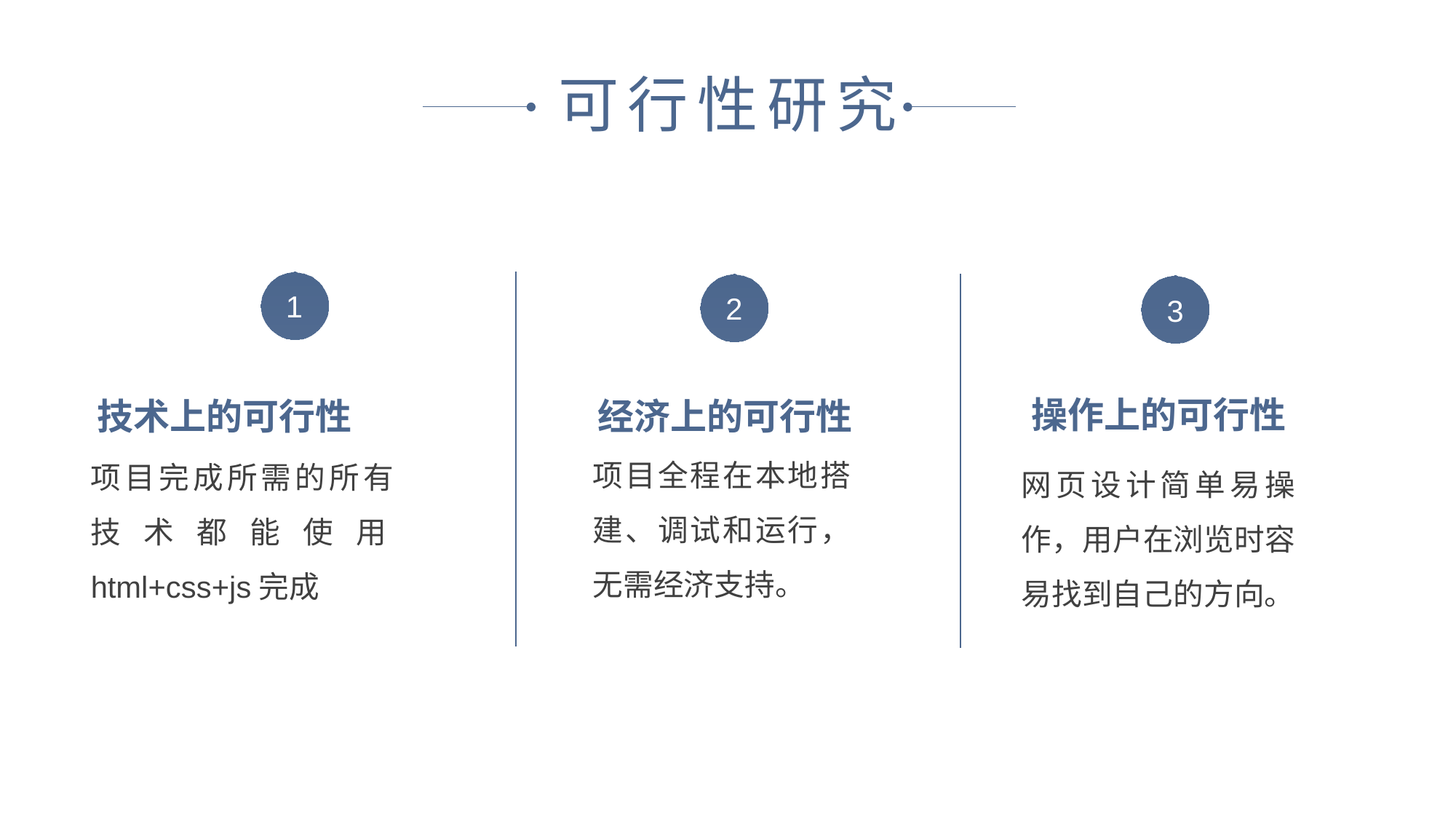

可行性研究
1
2
3
操作上的可行性
网页设计简单易操作，用户在浏览时容易找到自己的方向。
技术上的可行性
项目完成所需的所有技术都能使用html+css+js完成
经济上的可行性
项目全程在本地搭建、调试和运行，无需经济支持。